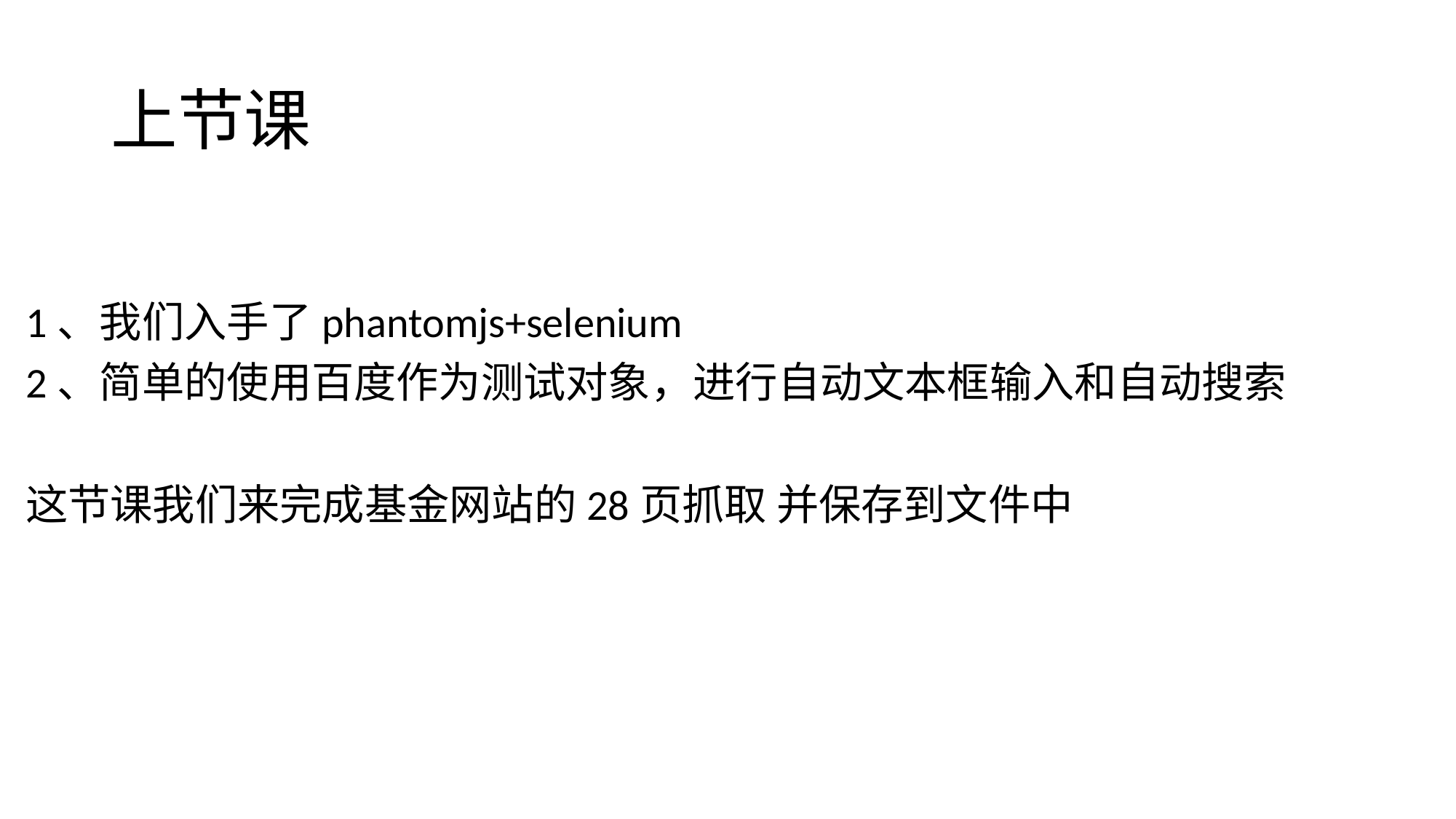

# 上节课

1、我们入手了phantomjs+selenium
2、简单的使用百度作为测试对象，进行自动文本框输入和自动搜索

这节课我们来完成基金网站的28页抓取 并保存到文件中